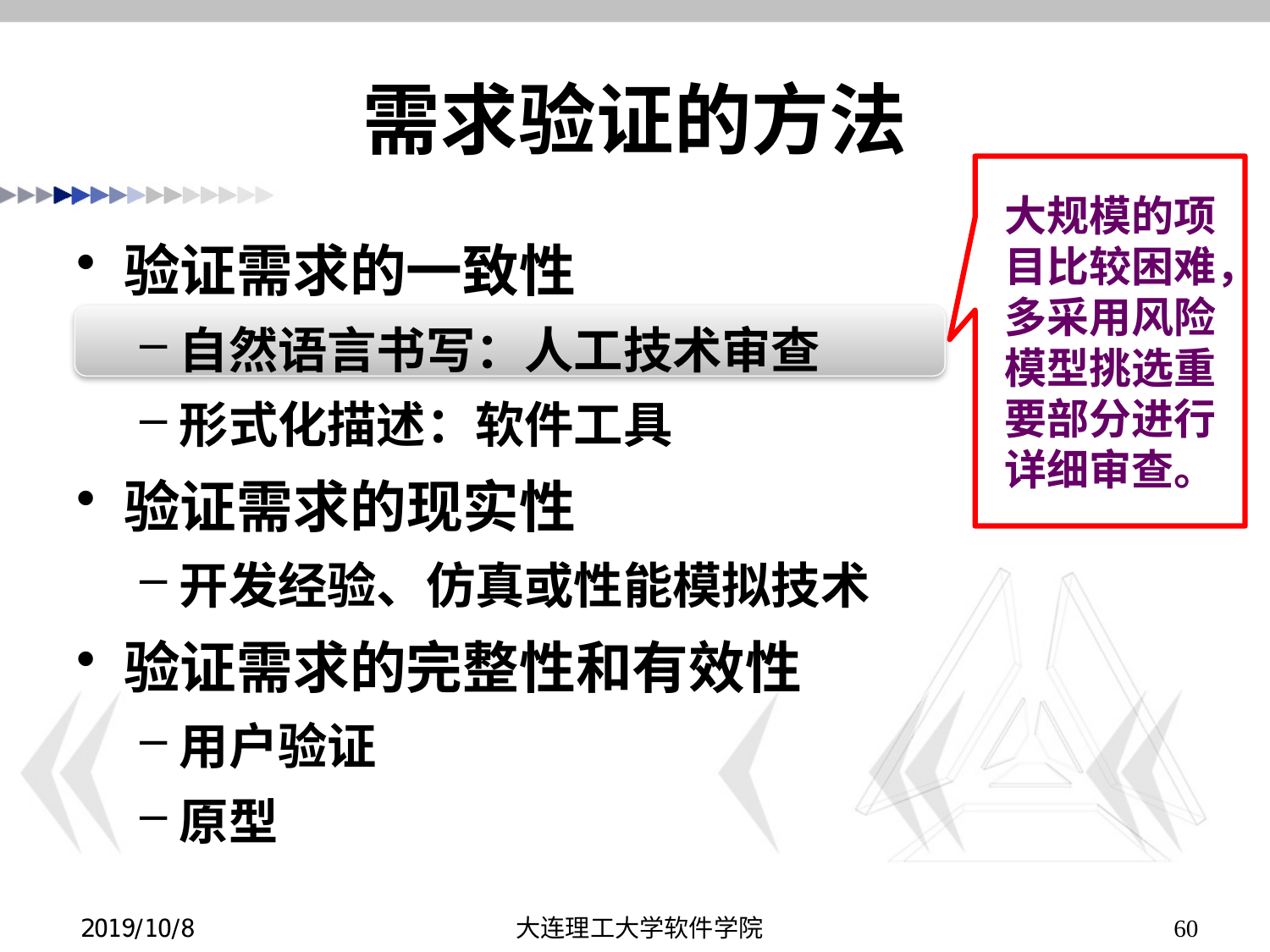

# 需求验证的方法
大规模的项目比较困难，多采用风险模型挑选重要部分进行详细审查。
验证需求的一致性
自然语言书写：人工技术审查
形式化描述：软件工具
验证需求的现实性
开发经验、仿真或性能模拟技术
验证需求的完整性和有效性
用户验证
原型

2019/10/8
大连理工大学软件学院
60